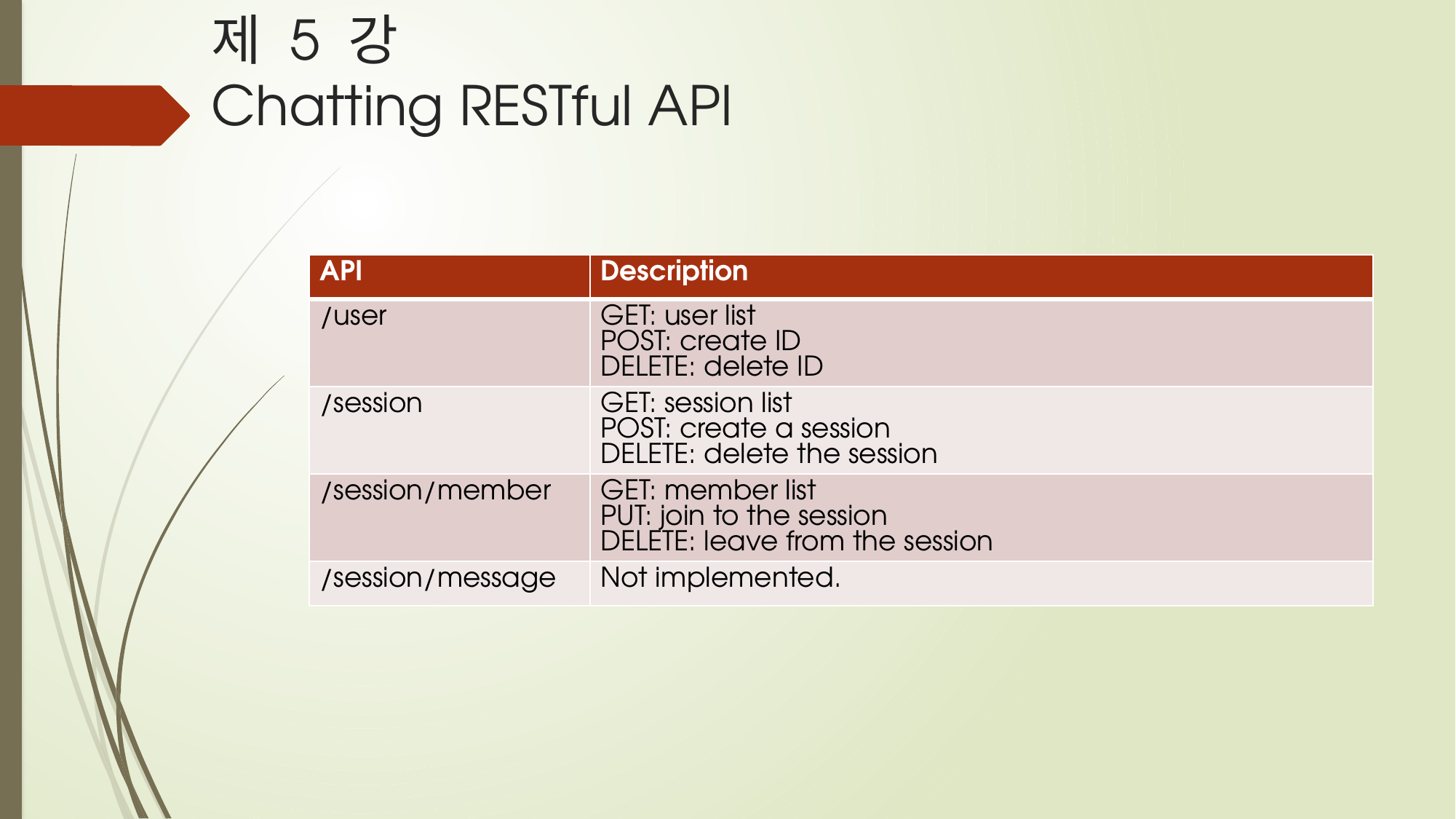

# 제 5 강 Chatting RESTful API
| API | Description |
| --- | --- |
| /user | GET: user list POST: create ID DELETE: delete ID |
| /session | GET: session list POST: create a session DELETE: delete the session |
| /session/member | GET: member list PUT: join to the session DELETE: leave from the session |
| /session/message | Not implemented. |